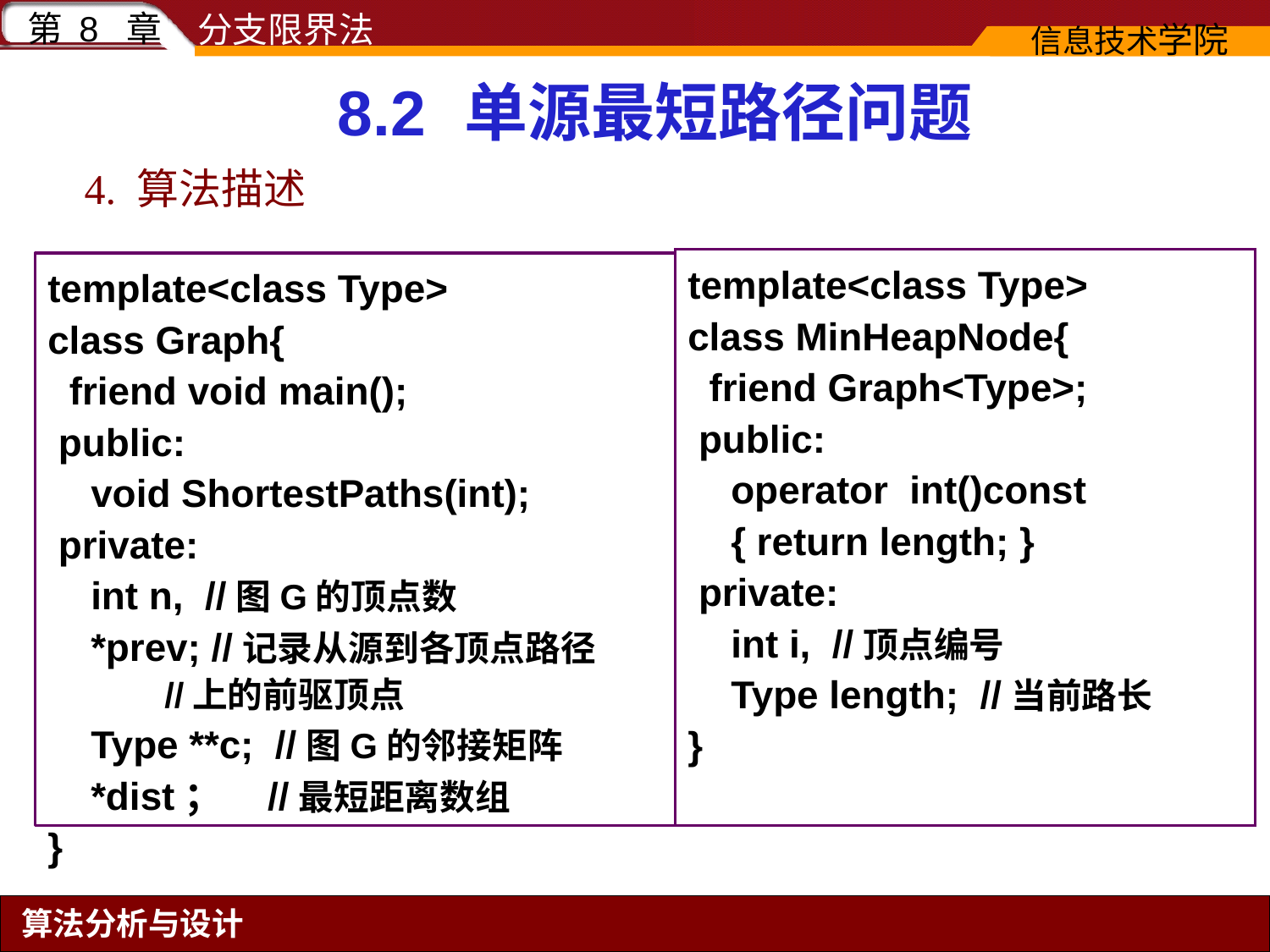

# 8.2	单源最短路径问题
4. 算法描述
template<class Type>
class MinHeapNode{
  friend Graph<Type>;
 public:
    operator  int()const
    { return length; }
 private:
    int i,  //顶点编号
    Type length;  //当前路长
}
template<class Type>
class Graph{
  friend void main();
 public:
    void ShortestPaths(int);
 private:
    int n,  //图G的顶点数
    *prev; //记录从源到各顶点路径
            //上的前驱顶点
    Type **c;  //图G的邻接矩阵
    *dist；    //最短距离数组
}